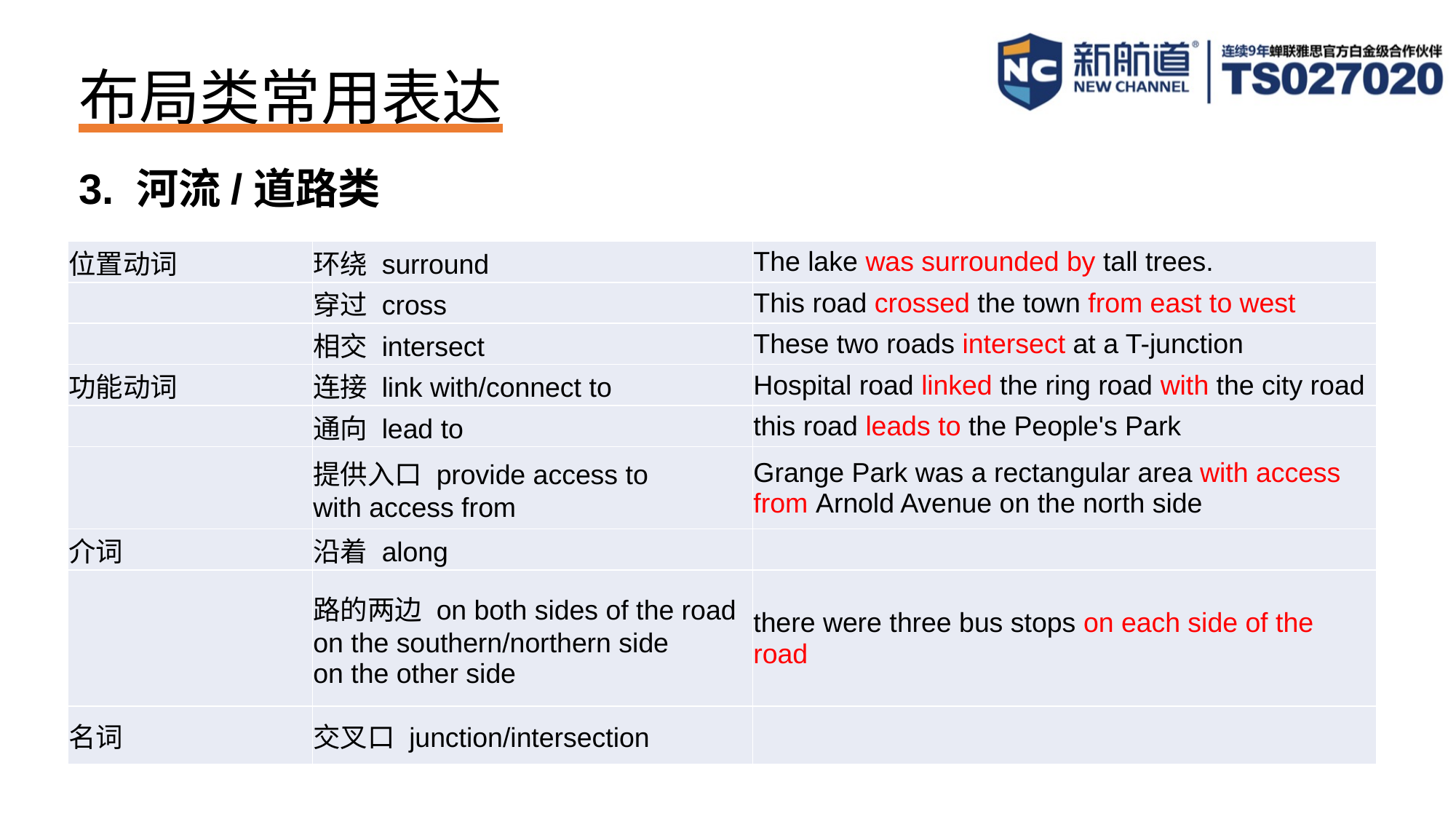

# 布局类常用表达
3. 河流/道路类

| 位置动词 | 环绕 surround | The lake was surrounded by tall trees. |
| --- | --- | --- |
|  | 穿过 cross | This road crossed the town from east to west |
|  | 相交 intersect | These two roads intersect at a T-junction |
| 功能动词 | 连接 link with/connect to | Hospital road linked the ring road with the city road |
|  | 通向 lead to | this road leads to the People's Park |
|  | 提供入口 provide access to with access from | Grange Park was a rectangular area with access from Arnold Avenue on the north side |
| 介词 | 沿着 along |  |
|  | 路的两边 on both sides of the road on the southern/northern side on the other side | there were three bus stops on each side of the road |
| 名词 | 交叉口 junction/intersection |  |